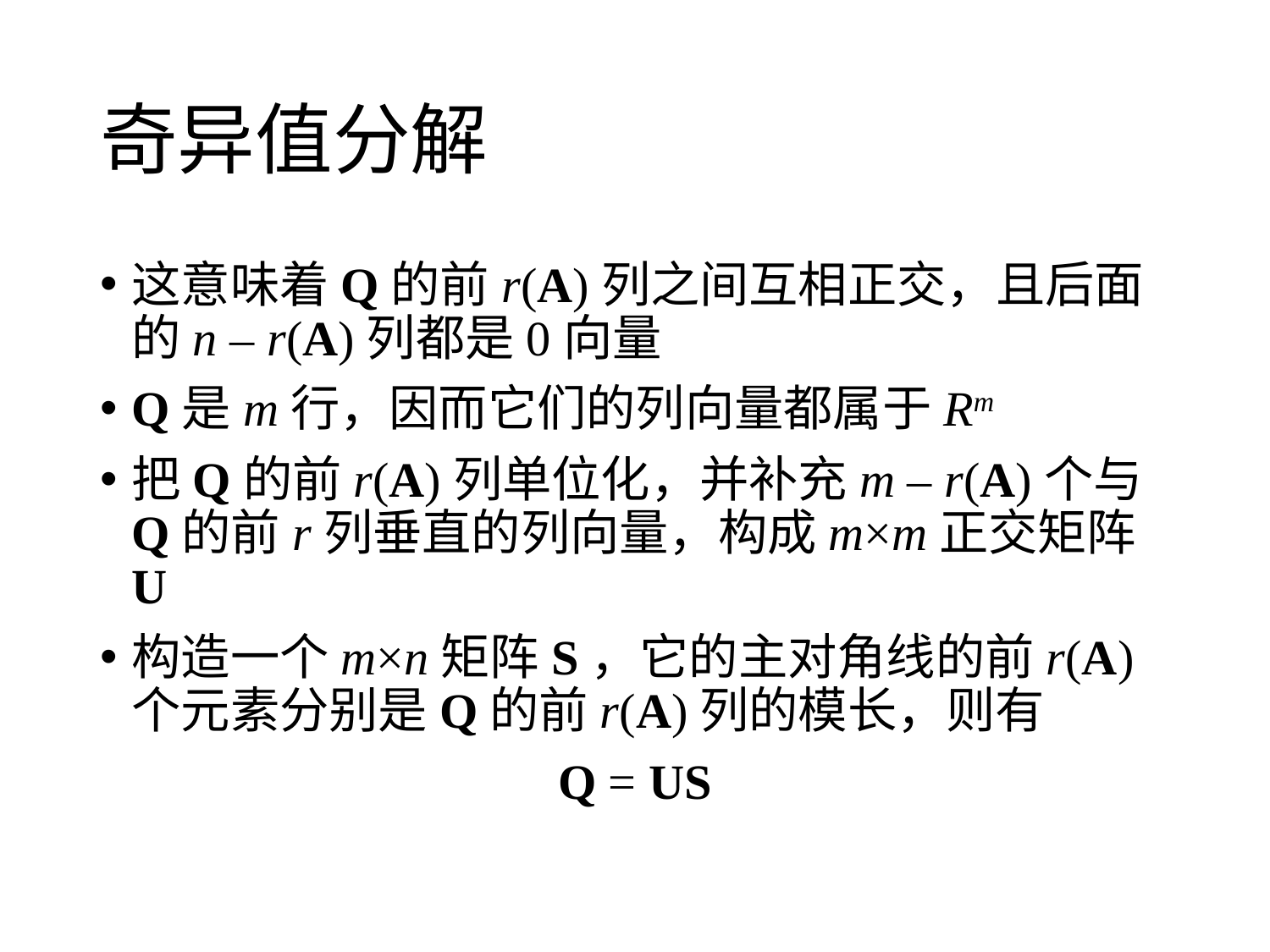

# 奇异值分解
这意味着Q的前r(A)列之间互相正交，且后面的n – r(A)列都是0向量
Q是m行，因而它们的列向量都属于Rm
把Q的前r(A)列单位化，并补充m – r(A)个与Q的前r列垂直的列向量，构成m×m正交矩阵U
构造一个m×n矩阵S，它的主对角线的前r(A)个元素分别是Q的前r(A)列的模长，则有
Q = US